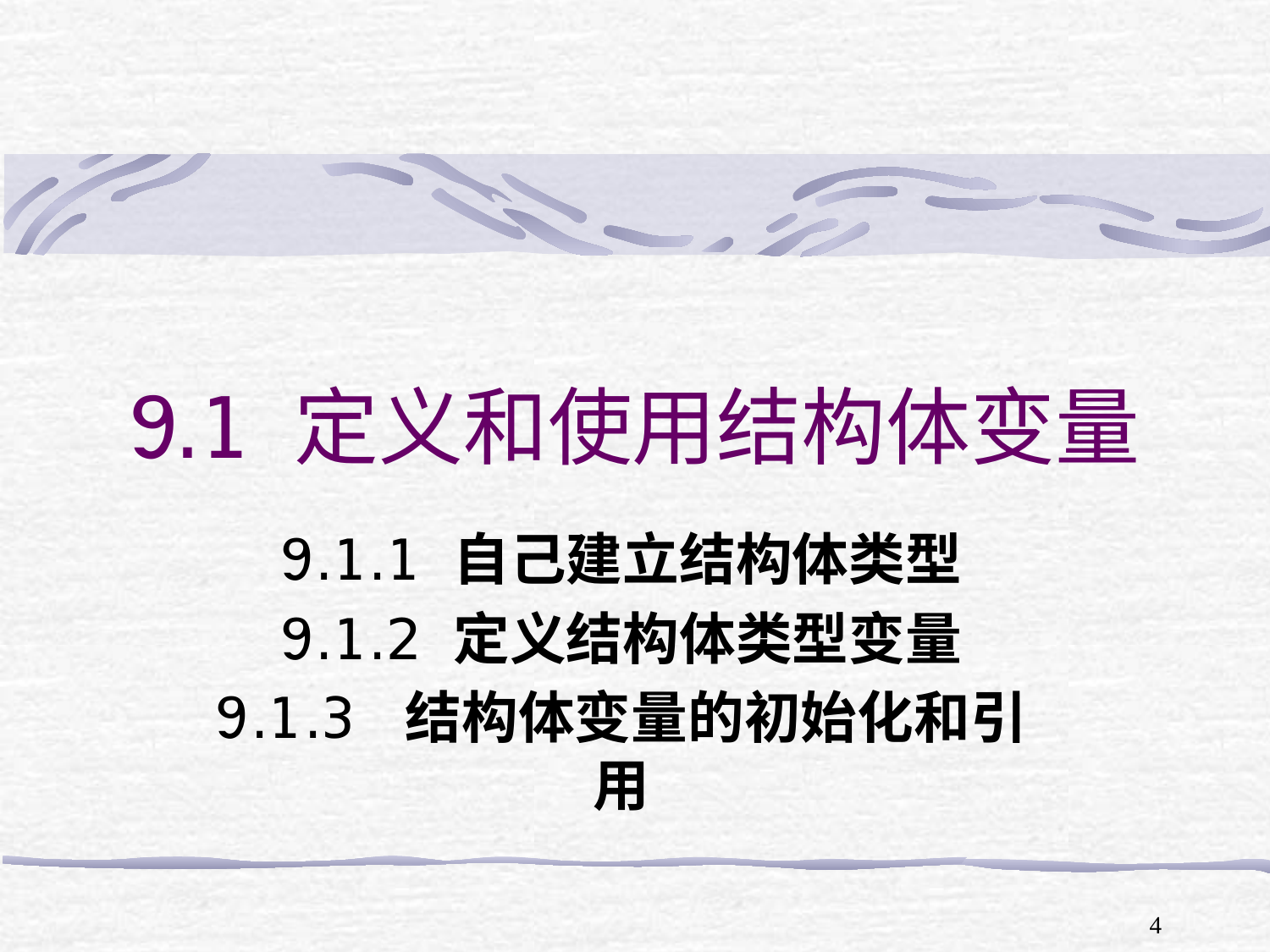

# 9.1 定义和使用结构体变量
9.1.1 自己建立结构体类型
9.1.2 定义结构体类型变量
9.1.3  结构体变量的初始化和引用

4